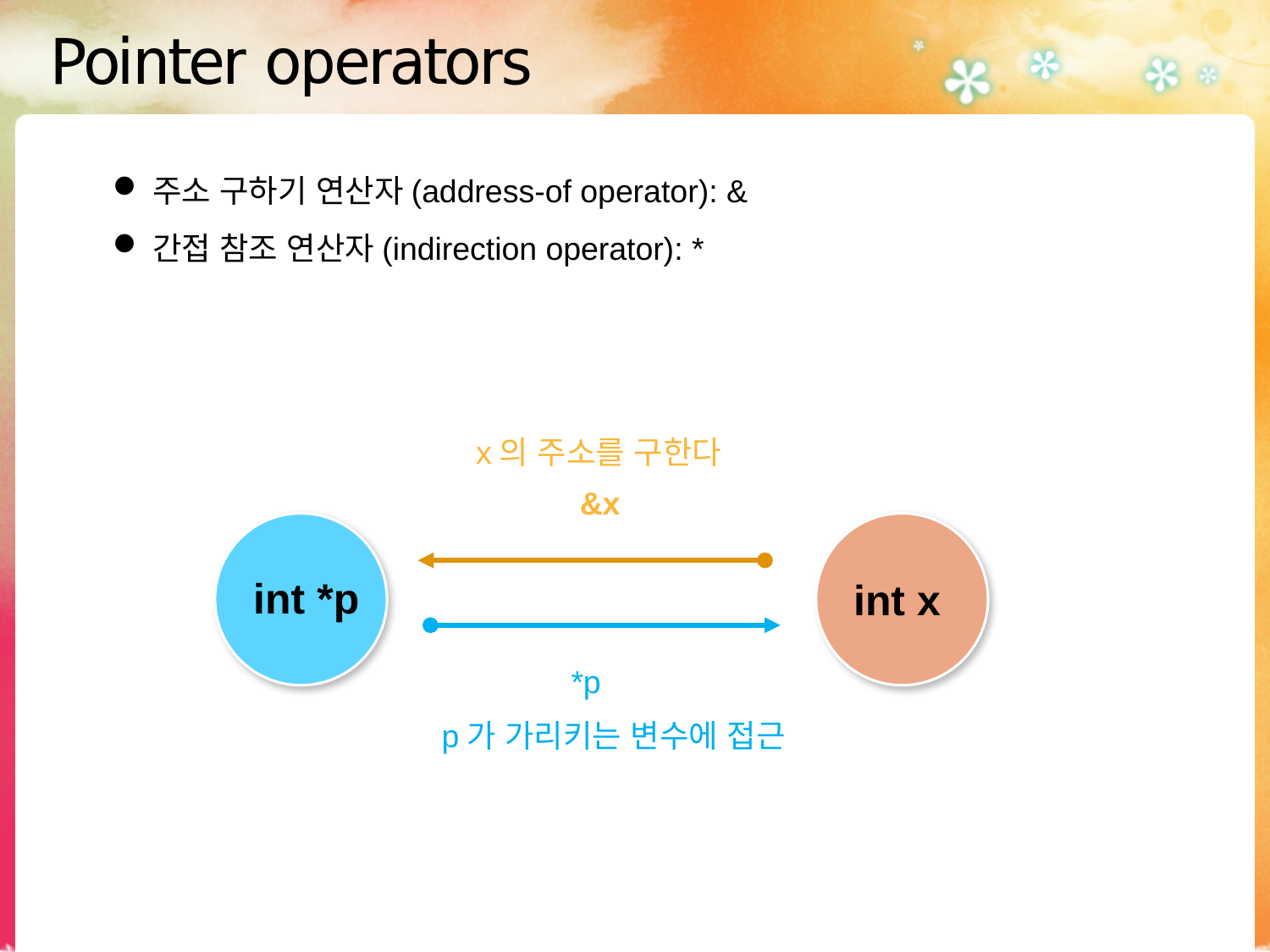

# Pointer operators
주소 구하기 연산자(address-of operator): &
간접 참조 연산자(indirection operator): *
x의 주소를 구한다
&x

int *p
int x
*p
p가 가리키는 변수에 접근